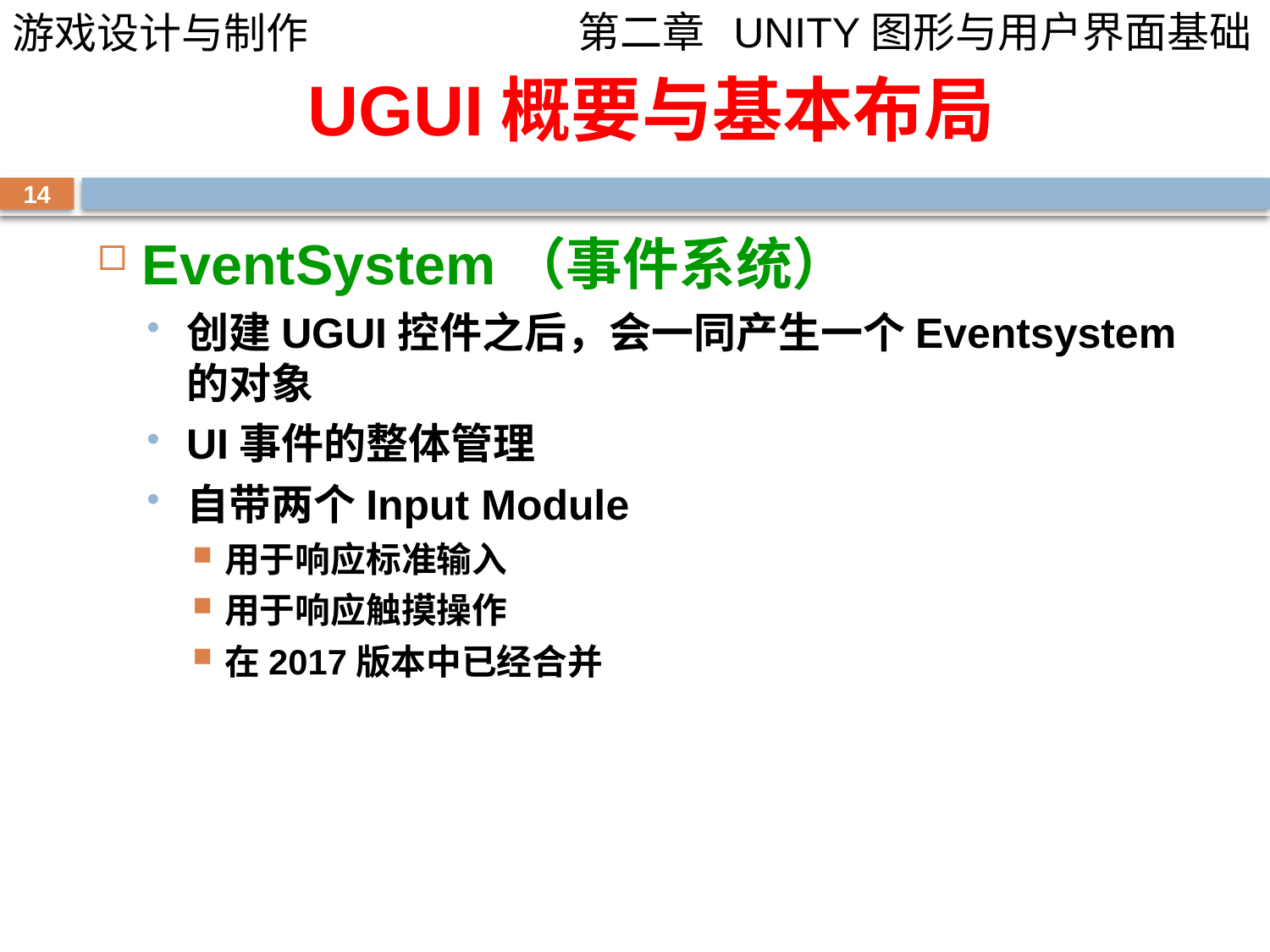

# UGUI概要与基本布局
14
EventSystem（事件系统）
创建UGUI控件之后，会一同产生一个Eventsystem的对象
UI事件的整体管理
自带两个Input Module
用于响应标准输入
用于响应触摸操作
在2017版本中已经合并